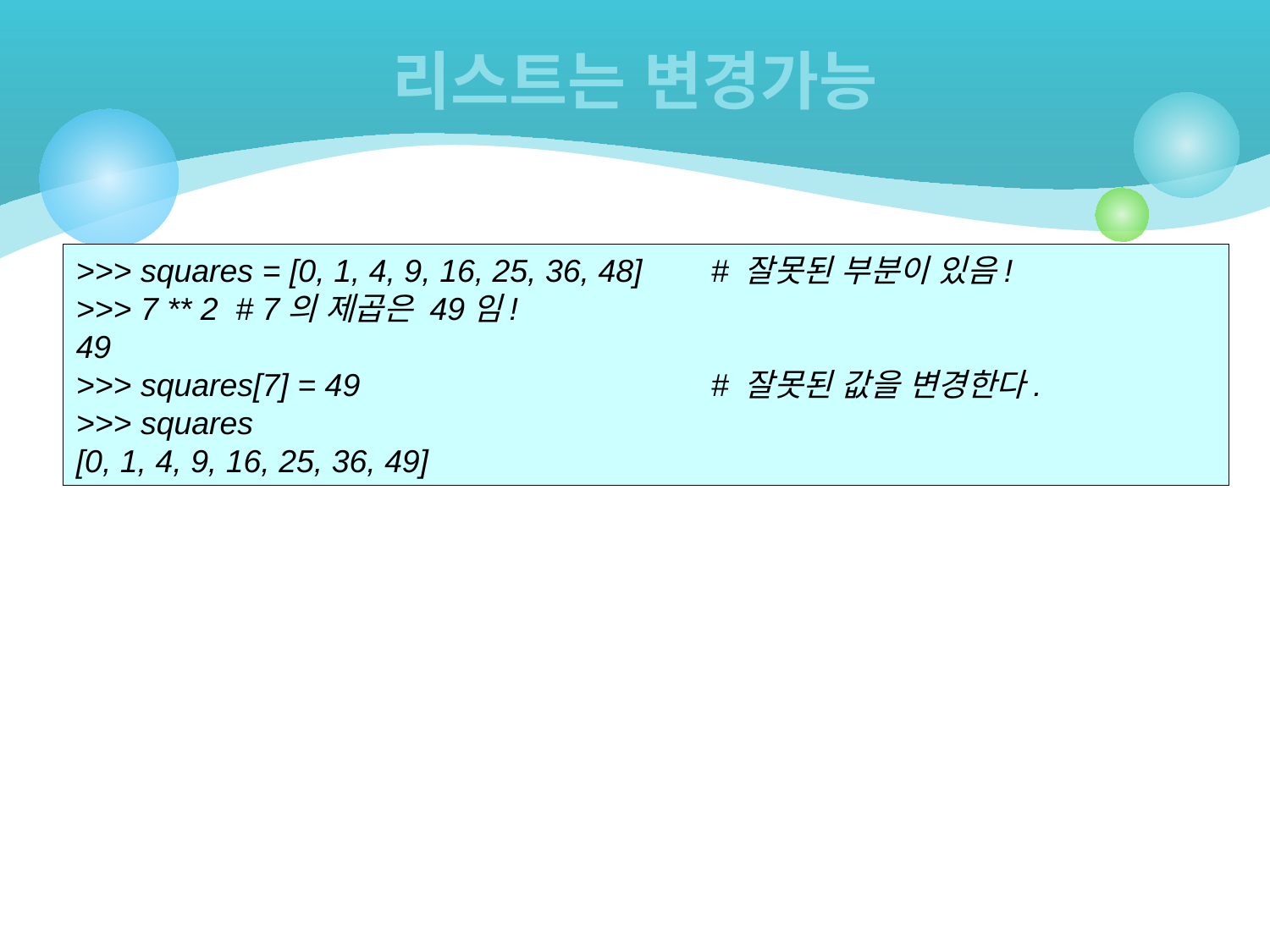

# 리스트는 변경가능
>>> squares = [0, 1, 4, 9, 16, 25, 36, 48]	# 잘못된 부분이 있음!
>>> 7 ** 2  # 7의 제곱은 49임!
49
>>> squares[7] = 49  			# 잘못된 값을 변경한다.
>>> squares
[0, 1, 4, 9, 16, 25, 36, 49]